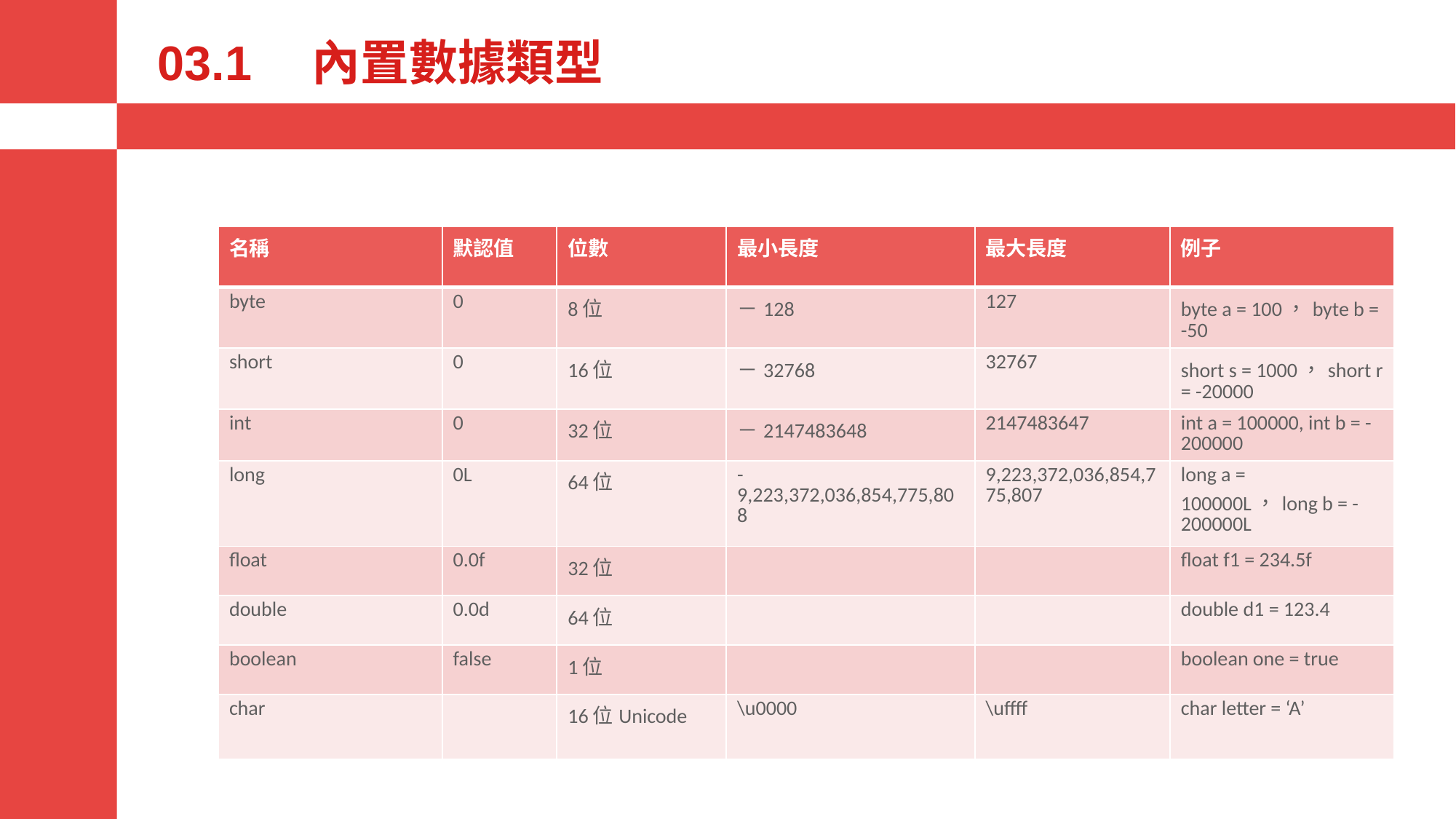

# 03.1　內置數據類型
| 名稱 | 默認值 | 位數 | 最小長度 | 最大長度 | 例子 |
| --- | --- | --- | --- | --- | --- |
| byte | 0 | 8位 | －128 | 127 | byte a = 100，byte b = -50 |
| short | 0 | 16位 | －32768 | 32767 | short s = 1000，short r = -20000 |
| int | 0 | 32位 | －2147483648 | 2147483647 | int a = 100000, int b = -200000 |
| long | 0L | 64位 | -9,223,372,036,854,775,808 | 9,223,372,036,854,775,807 | long a = 100000L，long b = -200000L |
| float | 0.0f | 32位 |  |  | float f1 = 234.5f |
| double | 0.0d | 64位 |  |  | double d1 = 123.4 |
| boolean | false | 1位 |  |  | boolean one = true |
| char |  | 16位Unicode | \u0000 | \uffff | char letter = ‘A’ |